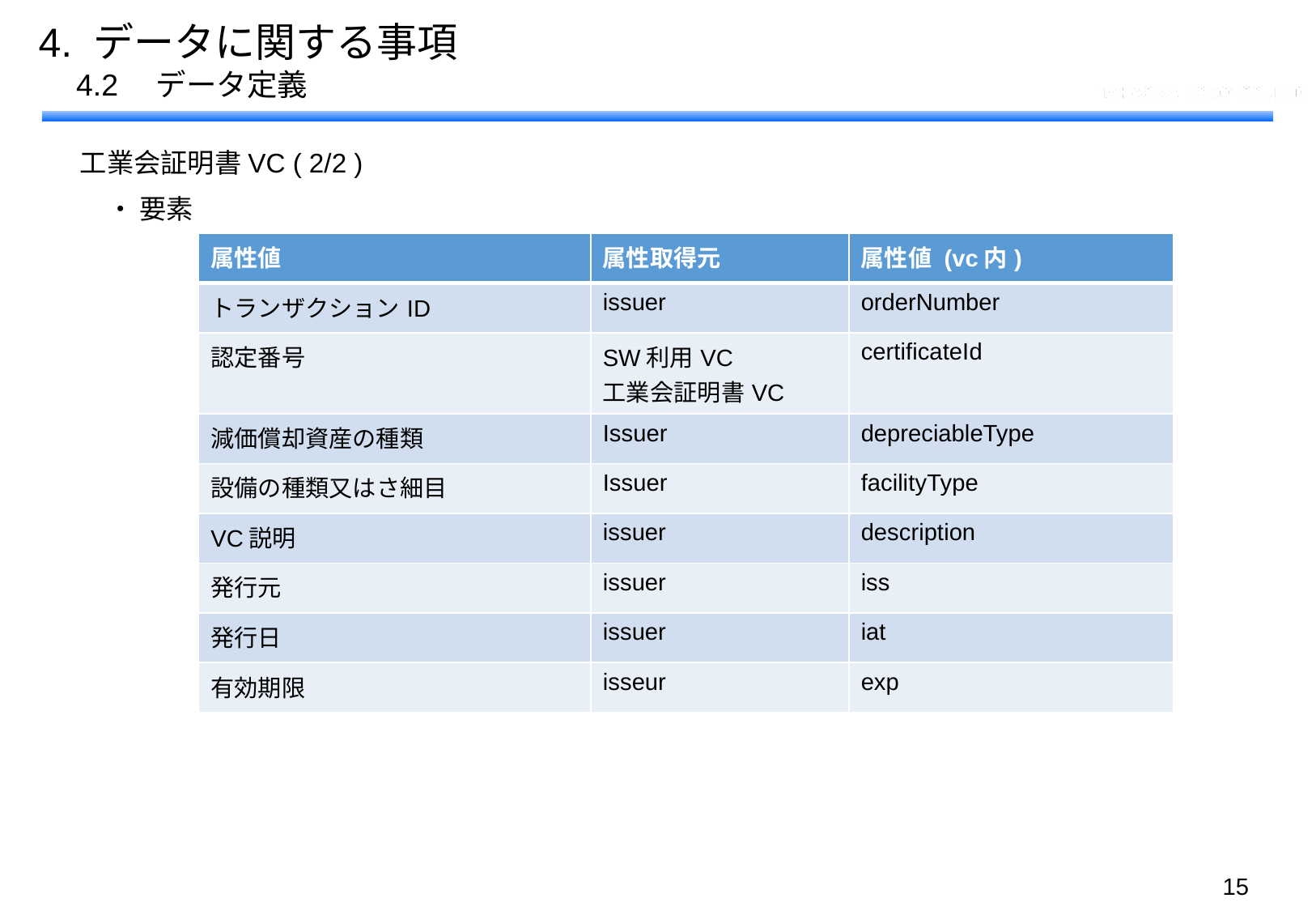

4. データに関する事項
　4.2　データ定義
　工業会証明書VC ( 2/2 )
　　・ 要素
| 属性値 | 属性取得元 | 属性値 (vc内) |
| --- | --- | --- |
| トランザクションID | issuer | orderNumber |
| 認定番号 | SW利用VC 工業会証明書VC | certificateId |
| 減価償却資産の種類 | Issuer | depreciableType |
| 設備の種類又はさ細目 | Issuer | facilityType |
| VC説明 | issuer | description |
| 発行元 | issuer | iss |
| 発行日 | issuer | iat |
| 有効期限 | isseur | exp |
15